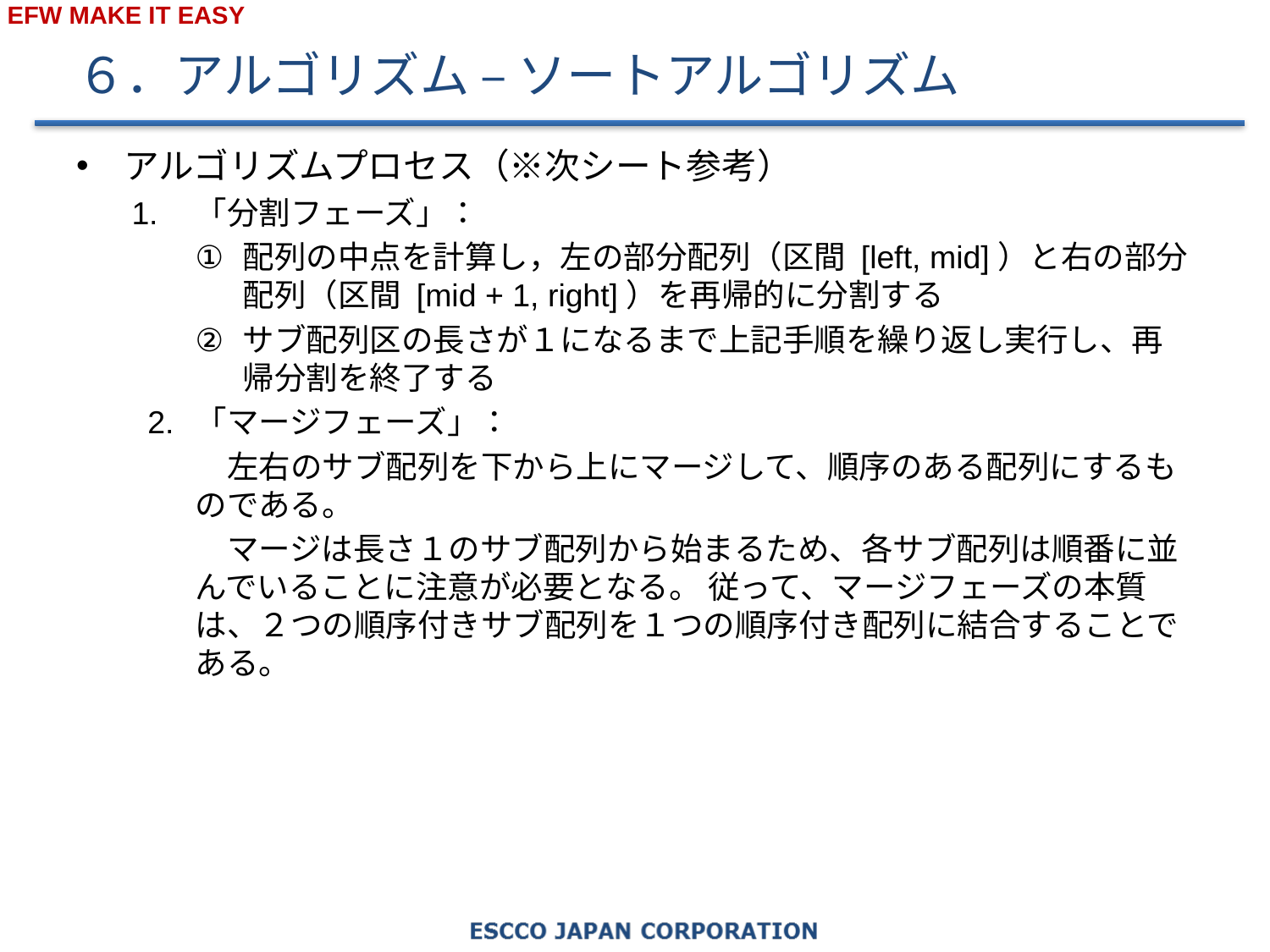

# ６．アルゴリズム – ソートアルゴリズム
アルゴリズムプロセス（※次シート参考）
「分割フェーズ」：
配列の中点を計算し，左の部分配列（区間 [left, mid]）と右の部分配列（区間 [mid + 1, right]）を再帰的に分割する
サブ配列区の長さが１になるまで上記手順を繰り返し実行し、再帰分割を終了する
「マージフェーズ」：
　左右のサブ配列を下から上にマージして、順序のある配列にするものである。
　マージは長さ１のサブ配列から始まるため、各サブ配列は順番に並んでいることに注意が必要となる。 従って、マージフェーズの本質は、２つの順序付きサブ配列を１つの順序付き配列に結合することである。